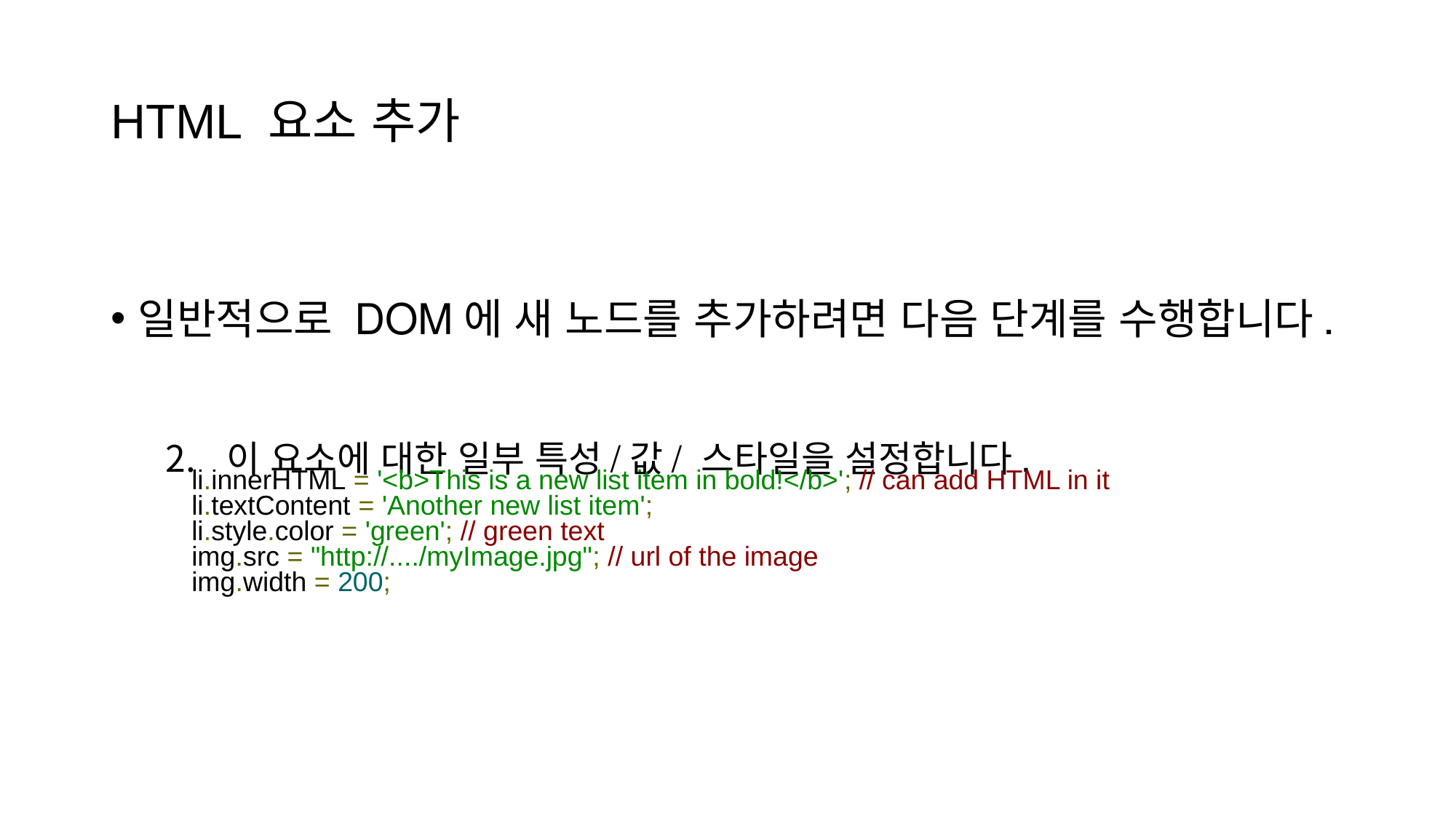

# HTML 요소 추가

일반적으로 DOM에 새 노드를 추가하려면 다음 단계를 수행합니다.

이 요소에 대한 일부 특성/값/ 스타일을 설정합니다.

li.innerHTML = '<b>This is a new list item in bold!</b>'; // can add HTML in it
li.textContent = 'Another new list item';
li.style.color = 'green'; // green text
img.src = "http://..../myImage.jpg"; // url of the image
img.width = 200;